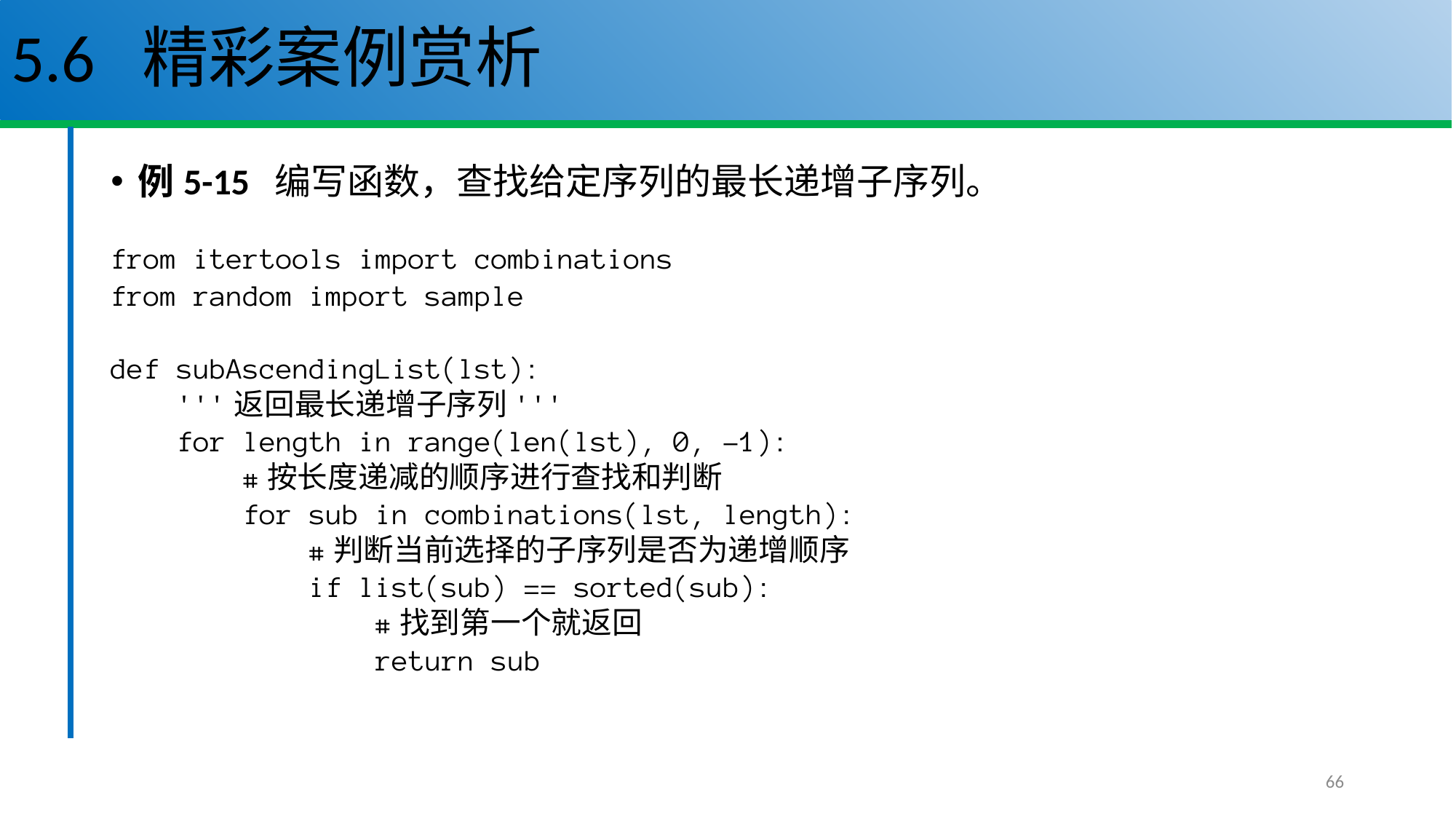

# 5.6  精彩案例赏析
例5-15  编写函数，查找给定序列的最长递增子序列。

from itertools import combinations
from random import sample

def subAscendingList(lst):
    '''返回最长递增子序列'''
    for length in range(len(lst), 0, -1):
        #按长度递减的顺序进行查找和判断
        for sub in combinations(lst, length):
            #判断当前选择的子序列是否为递增顺序
            if list(sub) == sorted(sub):
                #找到第一个就返回
                return sub
66